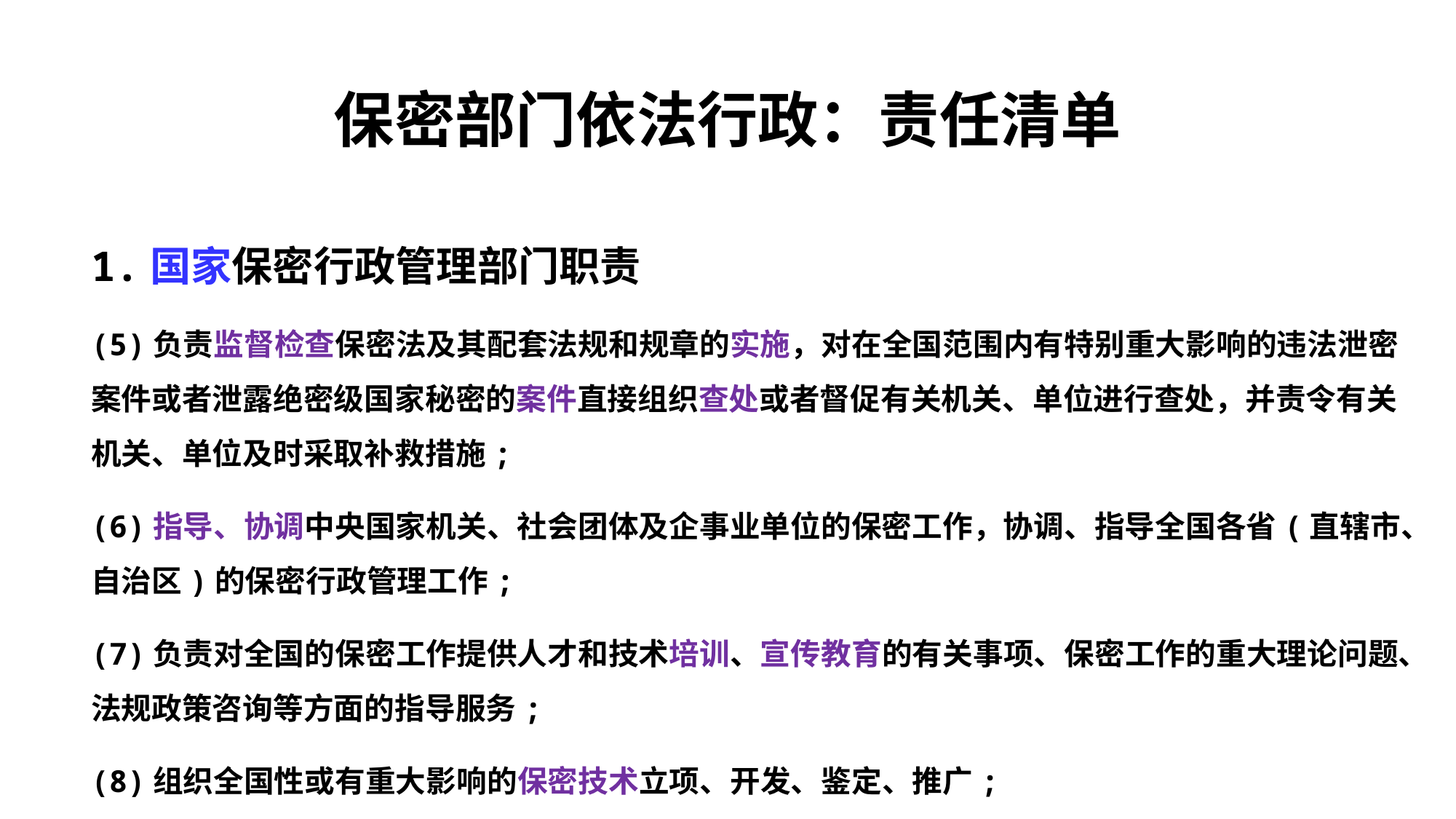

# 保密部门依法行政：责任清单
1.国家保密行政管理部门职责
(5)负责监督检查保密法及其配套法规和规章的实施，对在全国范围内有特别重大影响的违法泄密案件或者泄露绝密级国家秘密的案件直接组织查处或者督促有关机关、单位进行查处，并责令有关机关、单位及时采取补救措施;
(6)指导、协调中央国家机关、社会团体及企事业单位的保密工作，协调、指导全国各省(直辖市、自治区)的保密行政管理工作;
(7)负责对全国的保密工作提供人才和技术培训、宣传教育的有关事项、保密工作的重大理论问题、法规政策咨询等方面的指导服务;
(8)组织全国性或有重大影响的保密技术立项、开发、鉴定、推广;